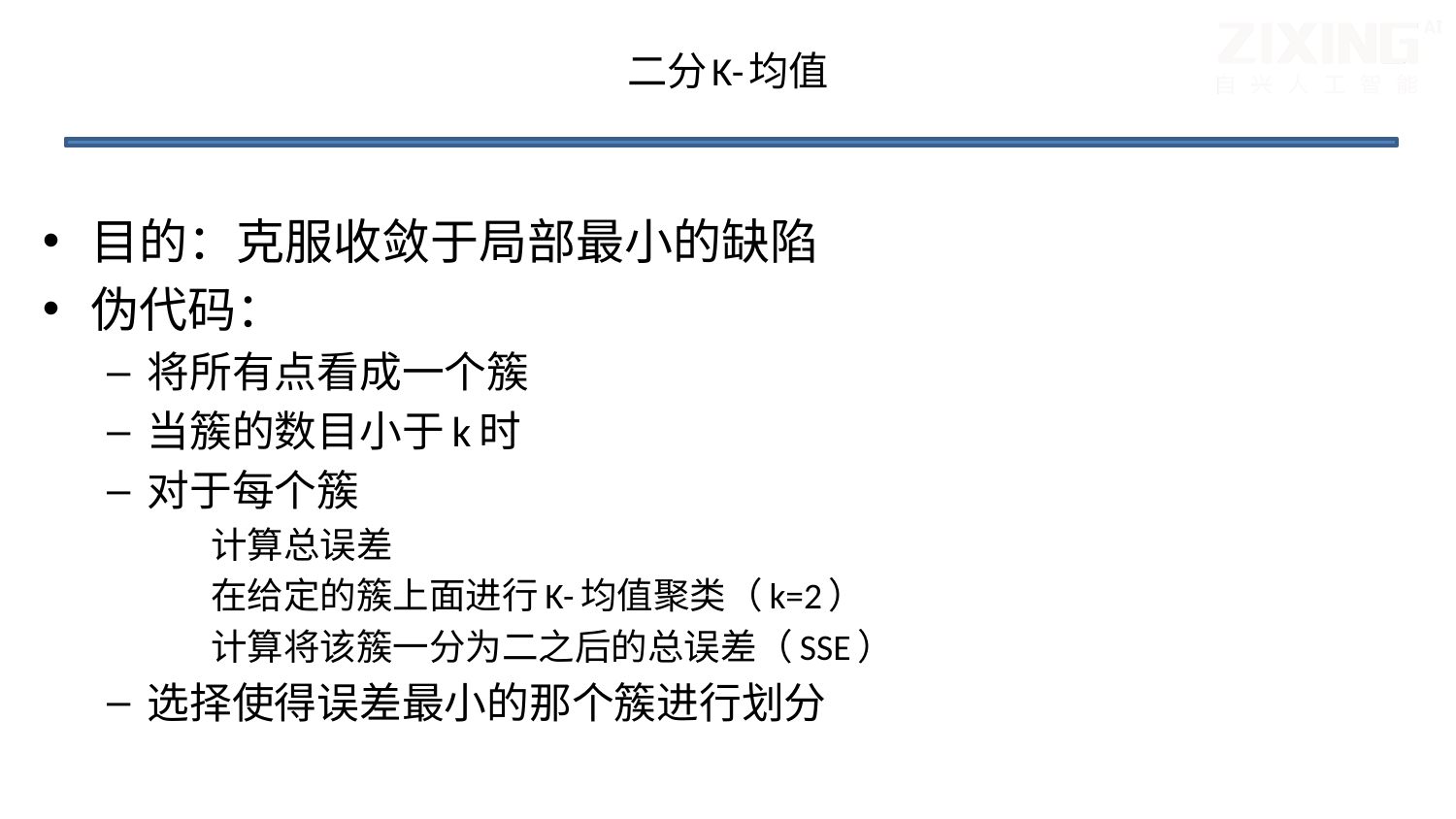

# 二分K-均值

目的：克服收敛于局部最小的缺陷
伪代码：
将所有点看成一个簇
当簇的数目小于k时
对于每个簇
    计算总误差
    在给定的簇上面进行K-均值聚类（k=2）
    计算将该簇一分为二之后的总误差（SSE）
选择使得误差最小的那个簇进行划分